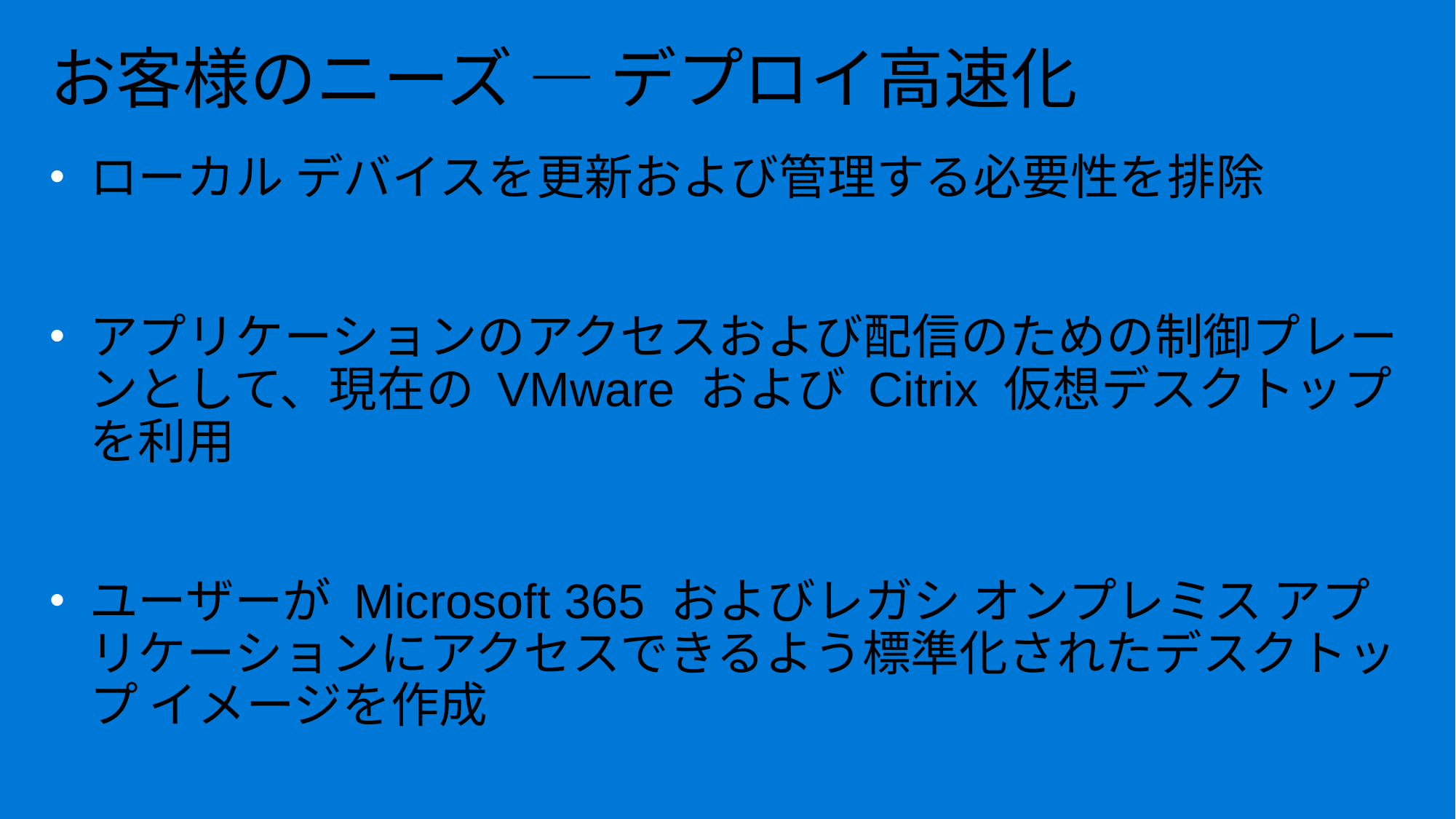

# お客様のニーズ — デプロイ高速化
ローカル デバイスを更新および管理する必要性を排除

アプリケーションのアクセスおよび配信のための制御プレーンとして、現在の VMware および Citrix 仮想デスクトップを利用

ユーザーが Microsoft 365 およびレガシ オンプレミス アプリケーションにアクセスできるよう標準化されたデスクトップ イメージを作成